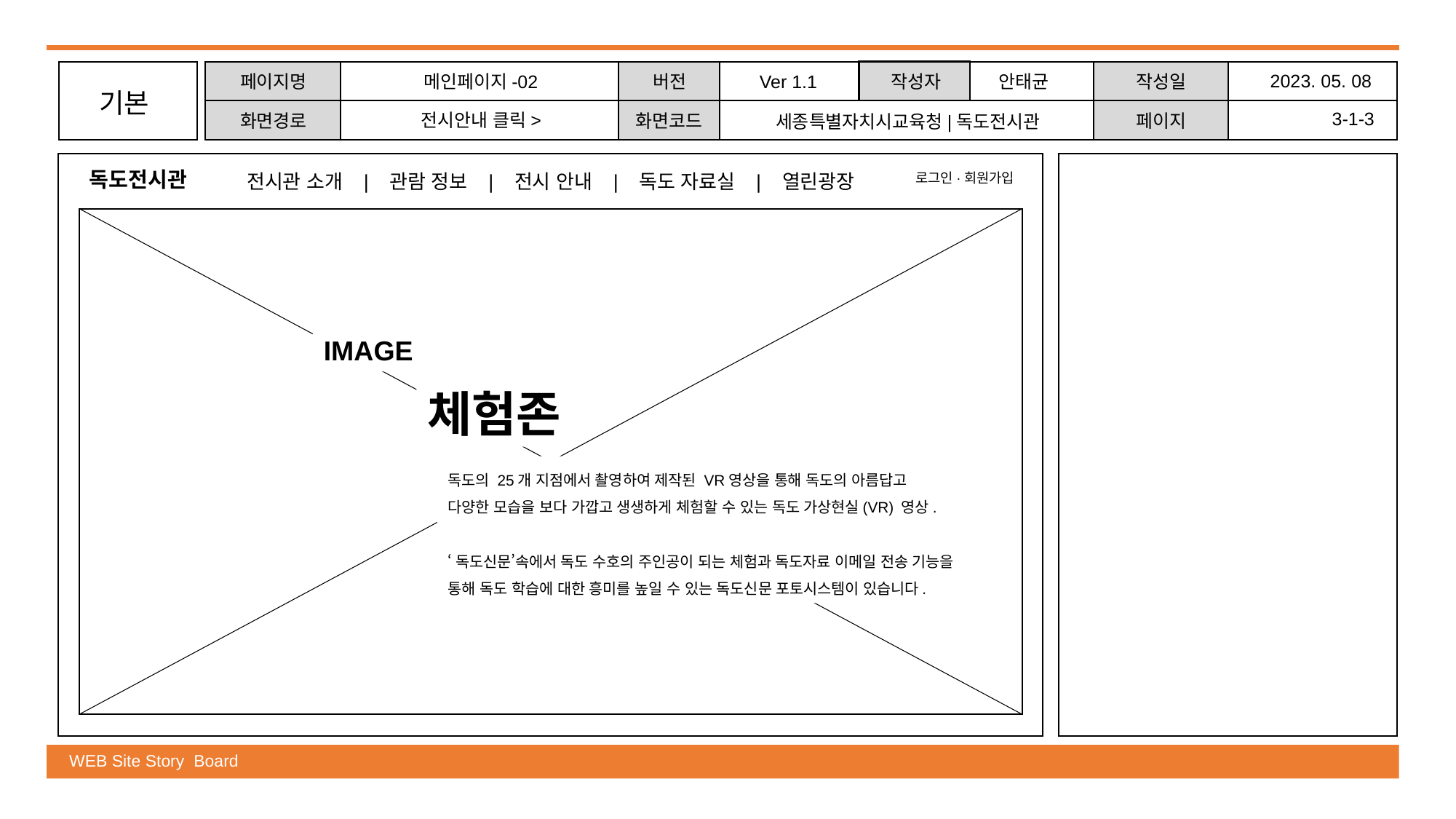

2023. 05. 08
페이지명
메인페이지-02
버전
Ver 1.1
작성자
안태균
작성일
기본
3-1-3
전시안내 클릭>
화면경로
화면코드
페이지
세종특별자치시교육청|독도전시관

독도전시관
전시관 소개   |   관람 정보   |   전시 안내   |   독도 자료실   |   열린광장
로그인·회원가입

IMAGE
체험존
독도의 25개 지점에서 촬영하여 제작된 VR영상을 통해 독도의 아름답고
다양한 모습을 보다 가깝고 생생하게 체험할 수 있는 독도 가상현실(VR) 영상.

‘독도신문’속에서 독도 수호의 주인공이 되는 체험과 독도자료 이메일 전송 기능을
통해 독도 학습에 대한 흥미를 높일 수 있는 독도신문 포토시스템이 있습니다.

WEB Site Story  Board